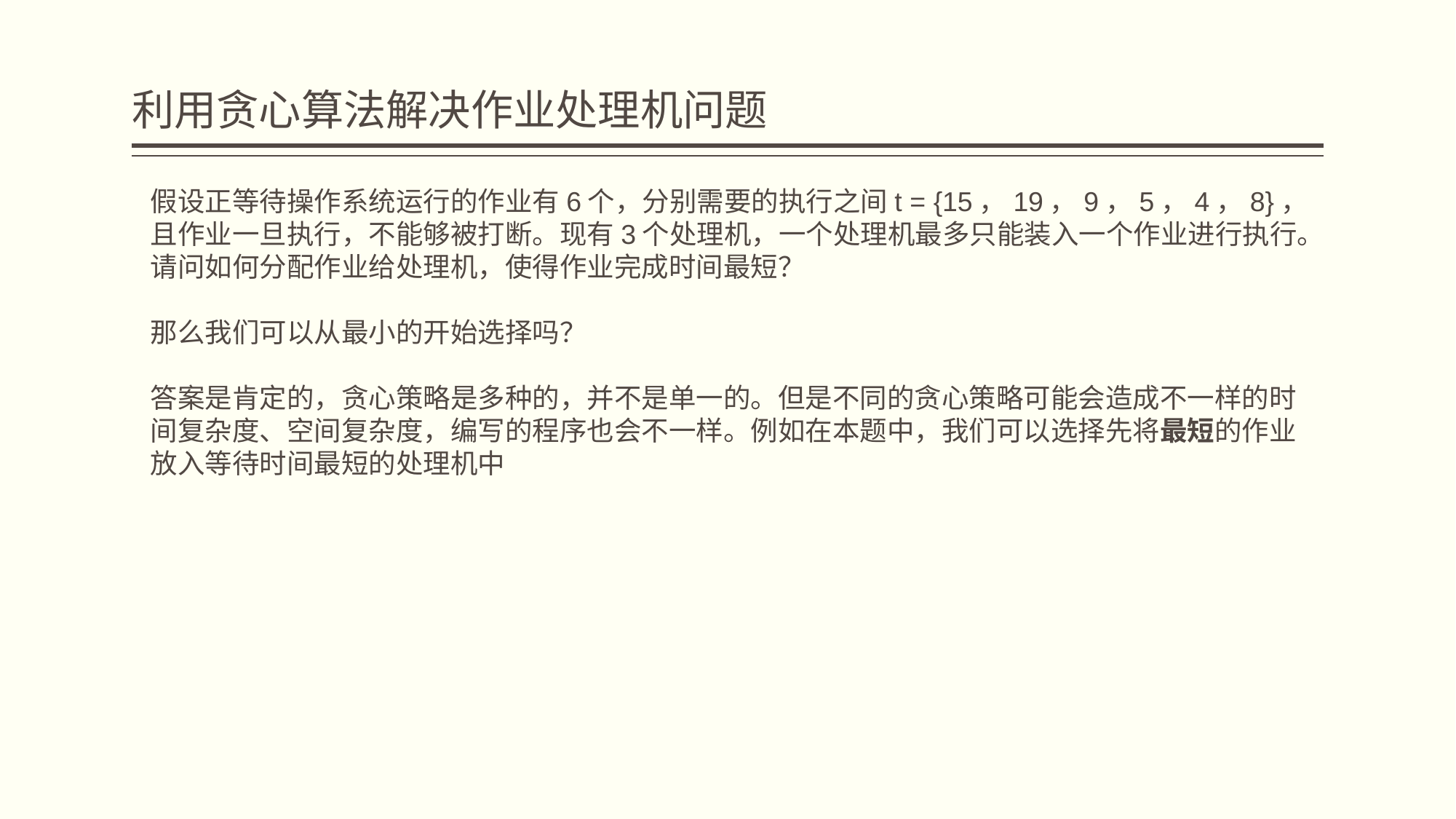

# 利用贪心算法解决作业处理机问题
假设正等待操作系统运行的作业有6个，分别需要的执行之间t = {15，19，9，5，4，8}，且作业一旦执行，不能够被打断。现有3个处理机，一个处理机最多只能装入一个作业进行执行。请问如何分配作业给处理机，使得作业完成时间最短？

那么我们可以从最小的开始选择吗？

答案是肯定的，贪心策略是多种的，并不是单一的。但是不同的贪心策略可能会造成不一样的时间复杂度、空间复杂度，编写的程序也会不一样。例如在本题中，我们可以选择先将最短的作业放入等待时间最短的处理机中